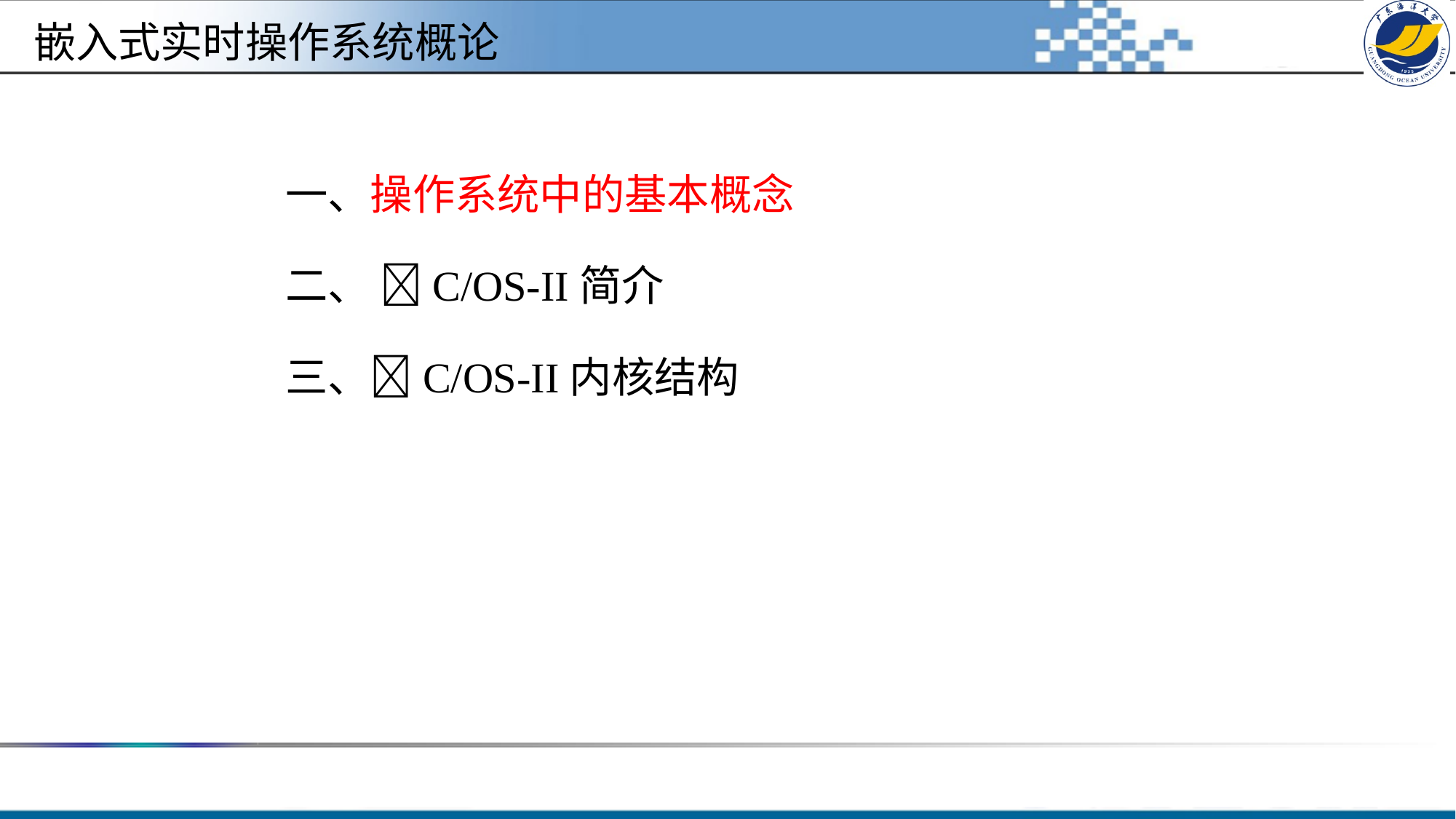

#
嵌入式实时操作系统概论
 一、操作系统中的基本概念
 二、 μC/OS-II简介
 三、μC/OS-II内核结构
3